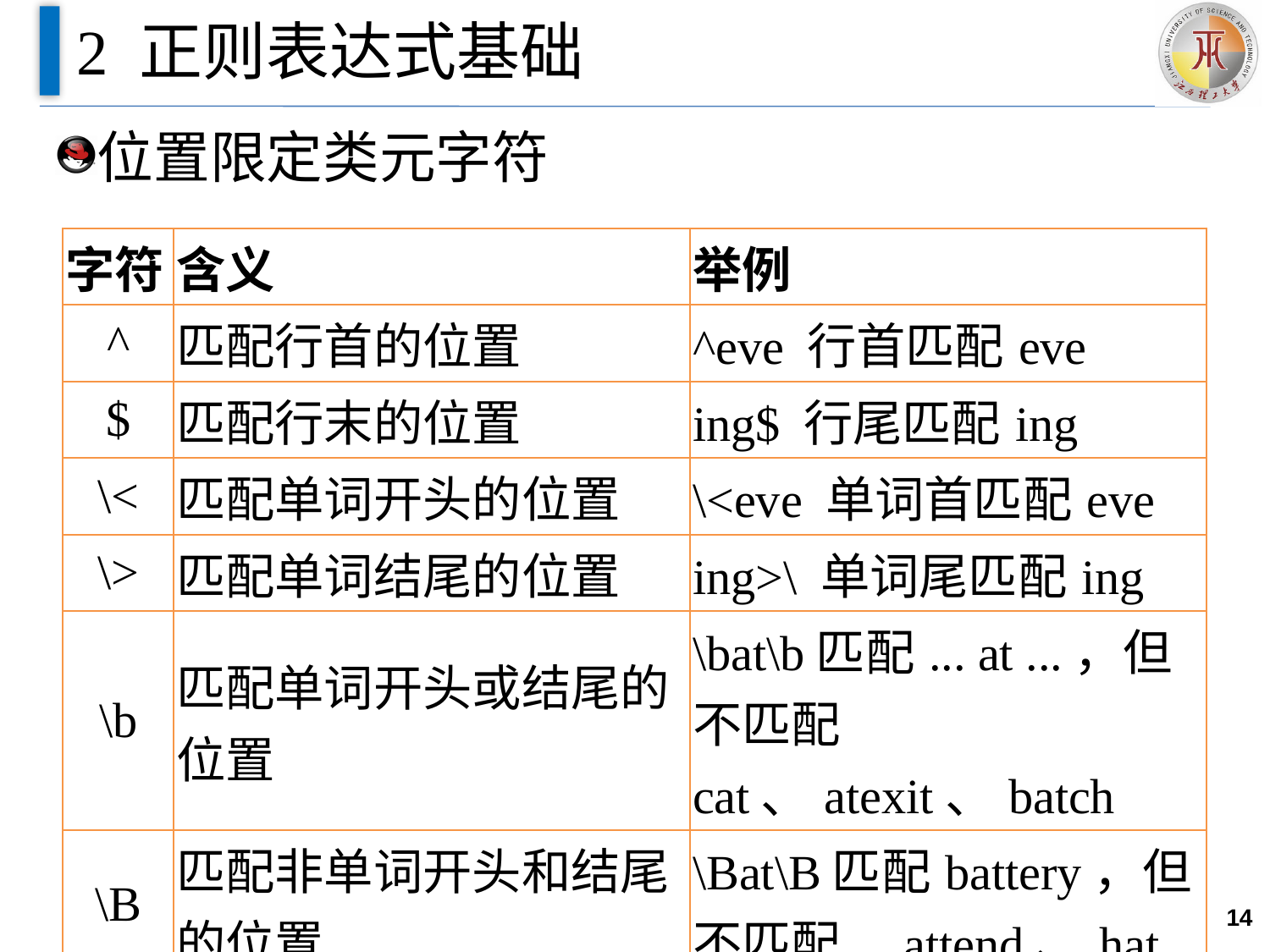

# 2 正则表达式基础
位置限定类元字符
| 字符 | 含义 | 举例 |
| --- | --- | --- |
| ^ | 匹配行首的位置 | ^eve 行首匹配eve |
| $ | 匹配行末的位置 | ing$ 行尾匹配ing |
| \< | 匹配单词开头的位置 | \<eve 单词首匹配eve |
| \> | 匹配单词结尾的位置 | ing>\ 单词尾匹配ing |
| \b | 匹配单词开头或结尾的位置 | \bat\b匹配... at ...，但不匹配cat、atexit、batch |
| \B | 匹配非单词开头和结尾的位置 | \Bat\B匹配battery，但不匹配... attend、hat... |
14